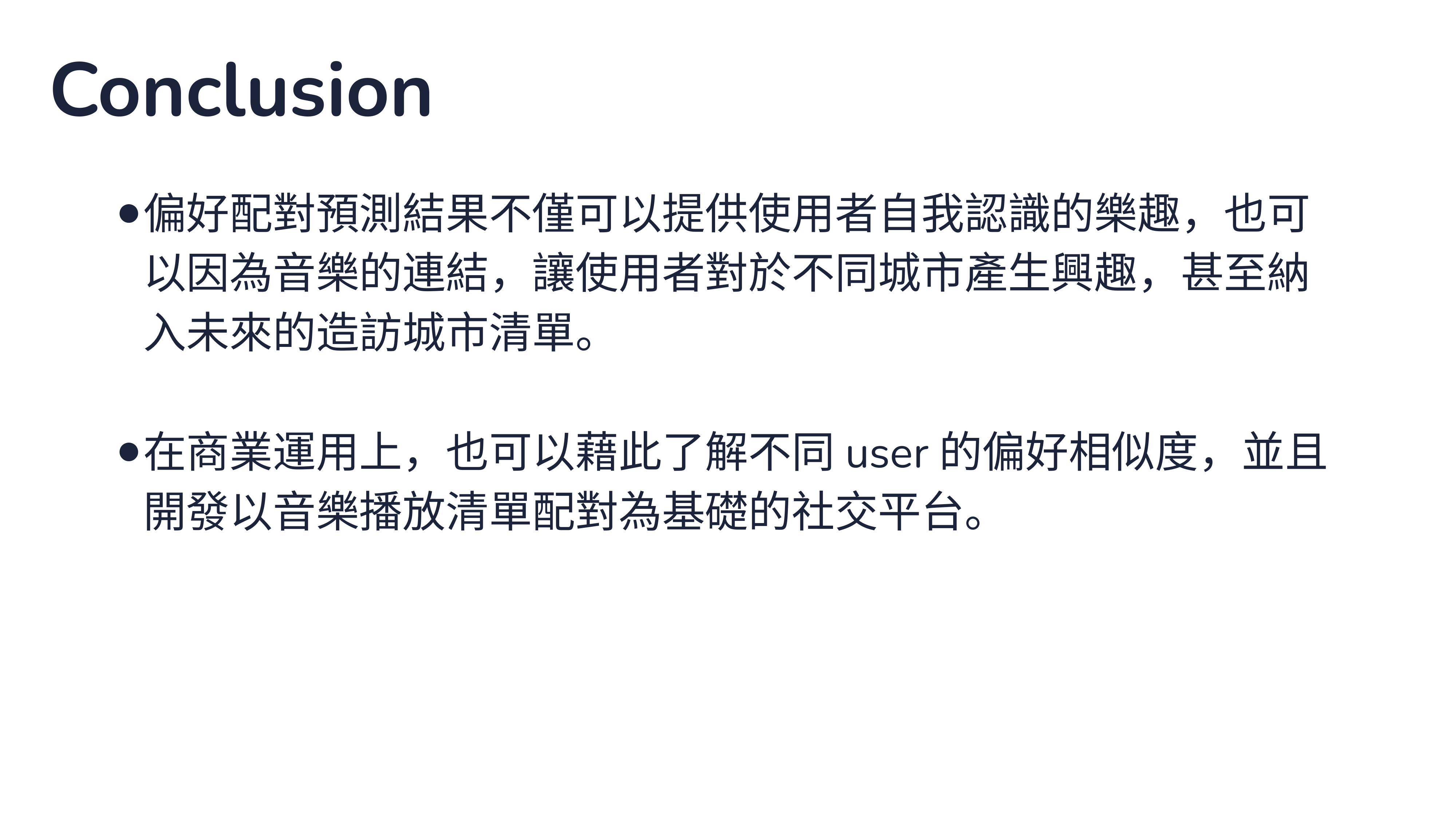

Conclusion
偏好配對預測結果不僅可以提供使用者自我認識的樂趣，也可以因為音樂的連結，讓使用者對於不同城市產生興趣，甚至納入未來的造訪城市清單。

在商業運用上，也可以藉此了解不同user的偏好相似度，並且開發以音樂播放清單配對為基礎的社交平台。